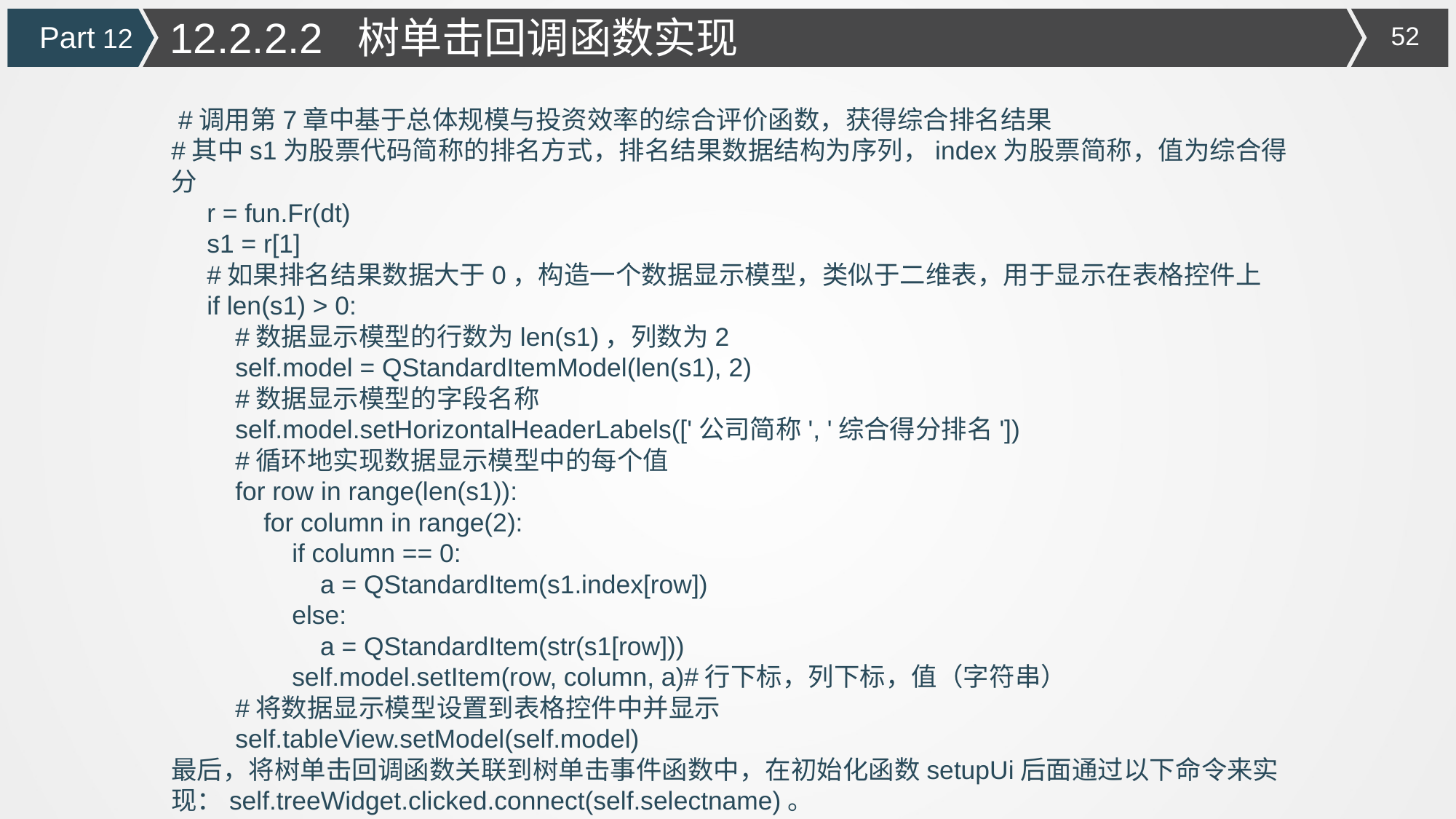

12.2.2.2  树单击回调函数实现
Part 12
 #调用第7章中基于总体规模与投资效率的综合评价函数，获得综合排名结果
#其中s1为股票代码简称的排名方式，排名结果数据结构为序列，index为股票简称，值为综合得分
     r = fun.Fr(dt)
     s1 = r[1]
     #如果排名结果数据大于0，构造一个数据显示模型，类似于二维表，用于显示在表格控件上
     if len(s1) > 0:
         #数据显示模型的行数为len(s1)，列数为2
         self.model = QStandardItemModel(len(s1), 2)
         #数据显示模型的字段名称
         self.model.setHorizontalHeaderLabels(['公司简称', '综合得分排名'])
         #循环地实现数据显示模型中的每个值
         for row in range(len(s1)):
             for column in range(2):
                 if column == 0:
                     a = QStandardItem(s1.index[row])
                 else:
                     a = QStandardItem(str(s1[row]))
                 self.model.setItem(row, column, a)#行下标，列下标，值（字符串）
         #将数据显示模型设置到表格控件中并显示
         self.tableView.setModel(self.model)
最后，将树单击回调函数关联到树单击事件函数中，在初始化函数setupUi后面通过以下命令来实现：self.treeWidget.clicked.connect(self.selectname)。